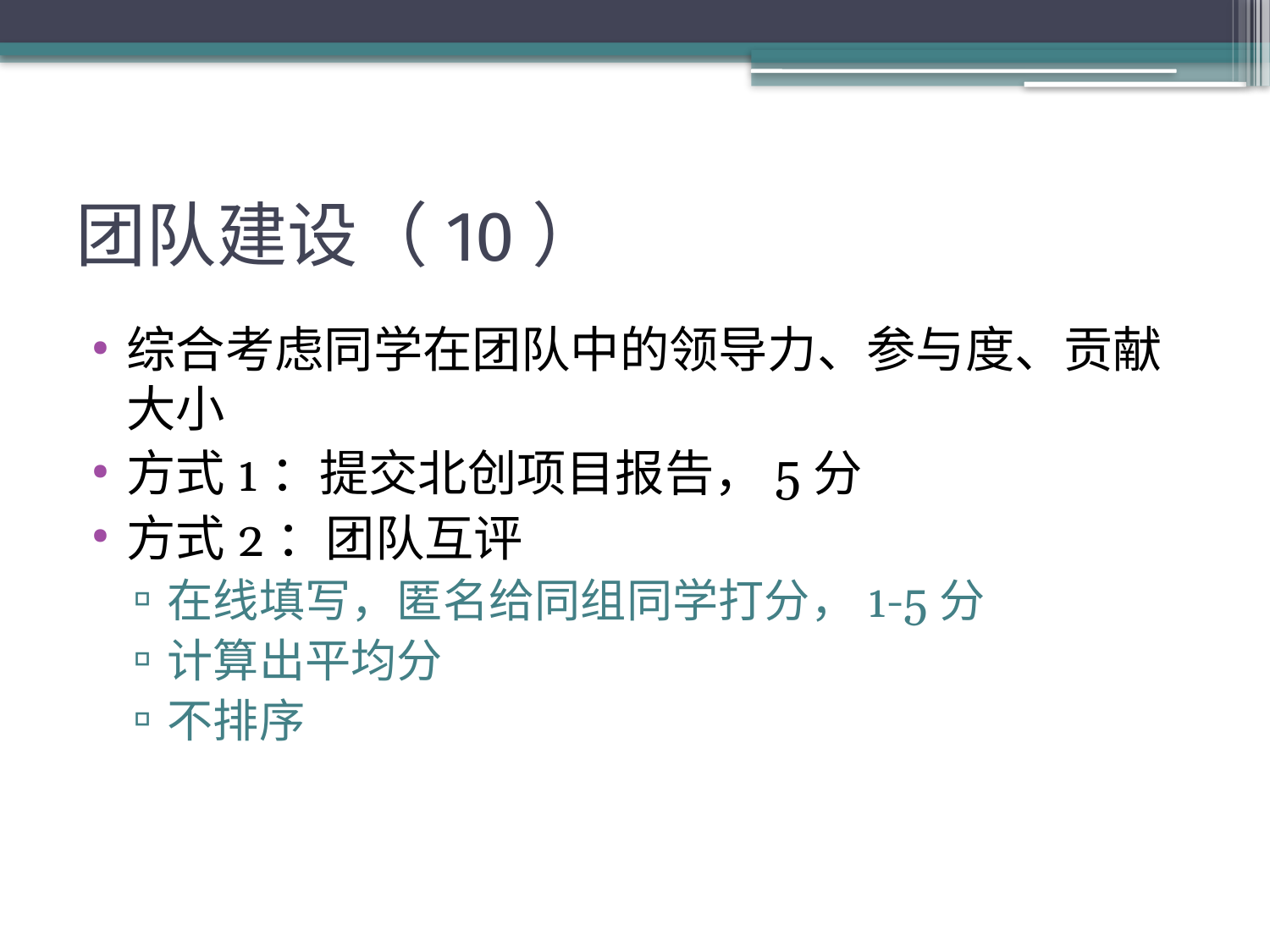

# 团队建设（10）
综合考虑同学在团队中的领导力、参与度、贡献大小
方式1：提交北创项目报告，5分
方式2：团队互评
在线填写，匿名给同组同学打分，1-5分
计算出平均分
不排序